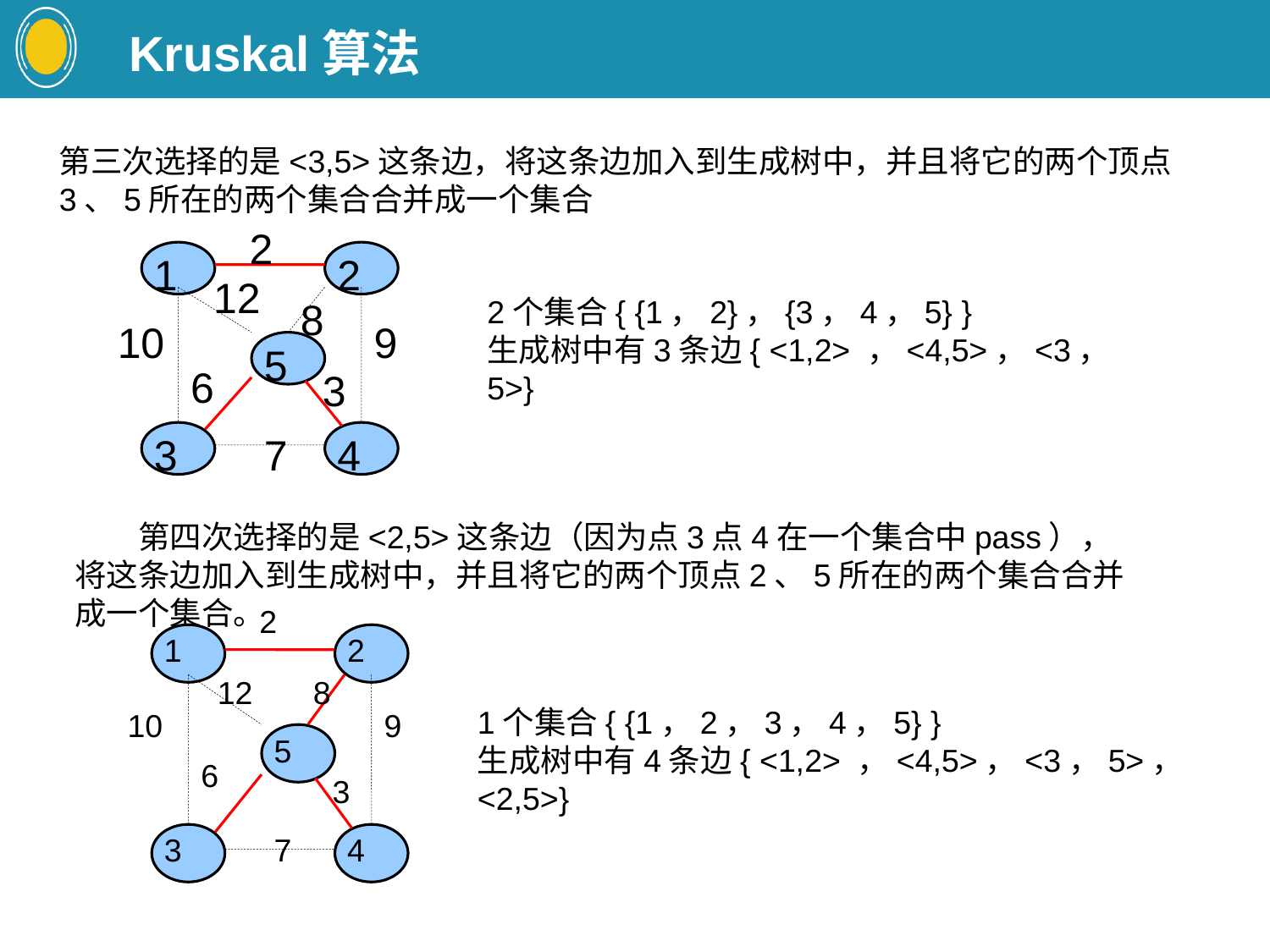

Kruskal算法

第三次选择的是<3,5>这条边，将这条边加入到生成树中，并且将它的两个顶点3、5所在的两个集合合并成一个集合
2

1

2

12

8

10

9

5

6

3

3

7

4

2个集合{ {1，2}，{3，4，5} }
生成树中有3条边{ <1,2> ，<4,5>，<3，5>}
　　第四次选择的是<2,5>这条边（因为点3点4在一个集合中pass），将这条边加入到生成树中，并且将它的两个顶点2、5所在的两个集合合并成一个集合。
2

1

2

12

8

10

9

5

6

3

3

7

4

1个集合{ {1，2，3，4，5} }
生成树中有4条边{ <1,2> ，<4,5>，<3，5>，<2,5>}